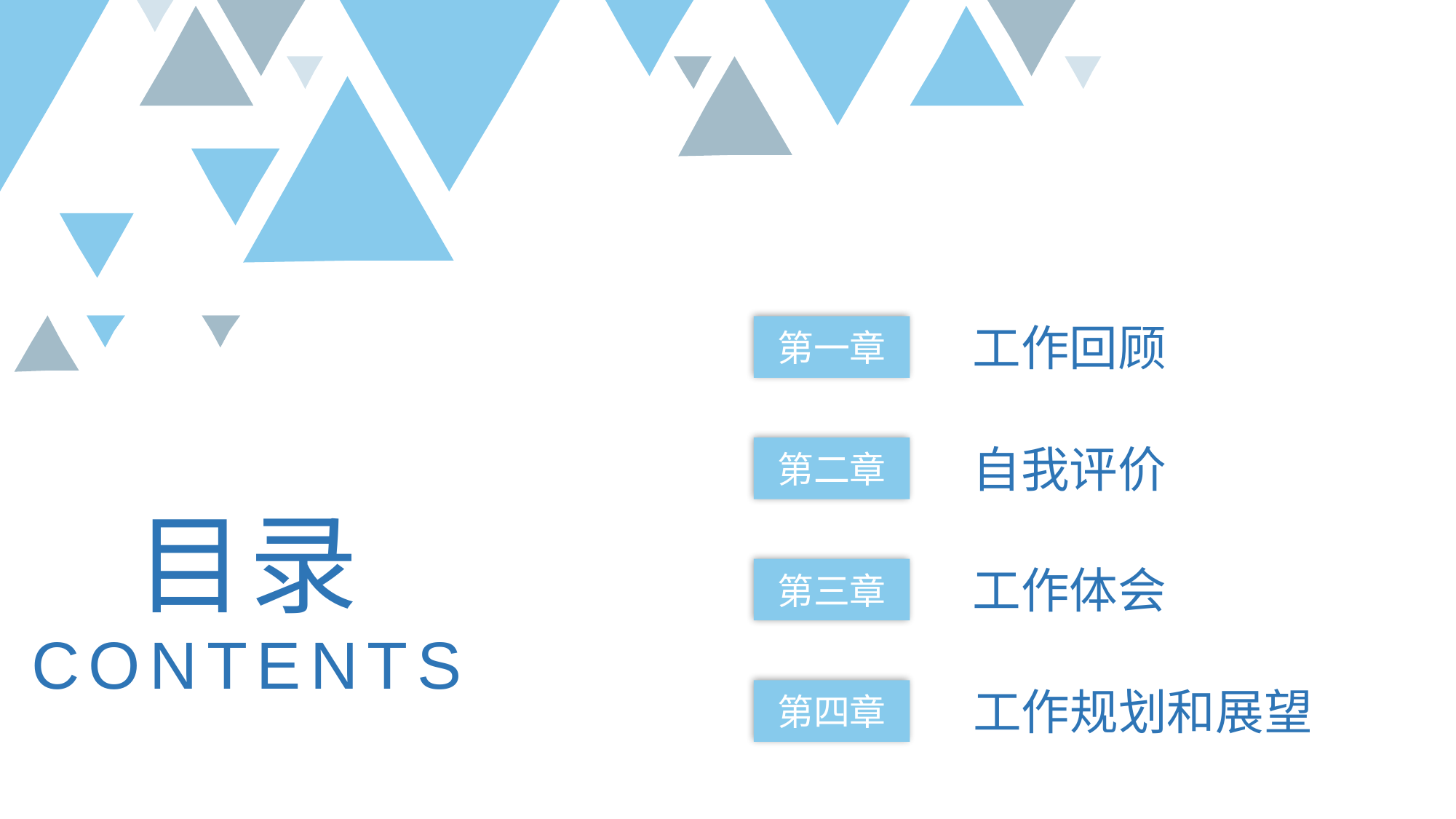

工作回顾

第一章
自我评价
第二章
目录
工作体会
第三章
CONTENTS
工作规划和展望
第四章